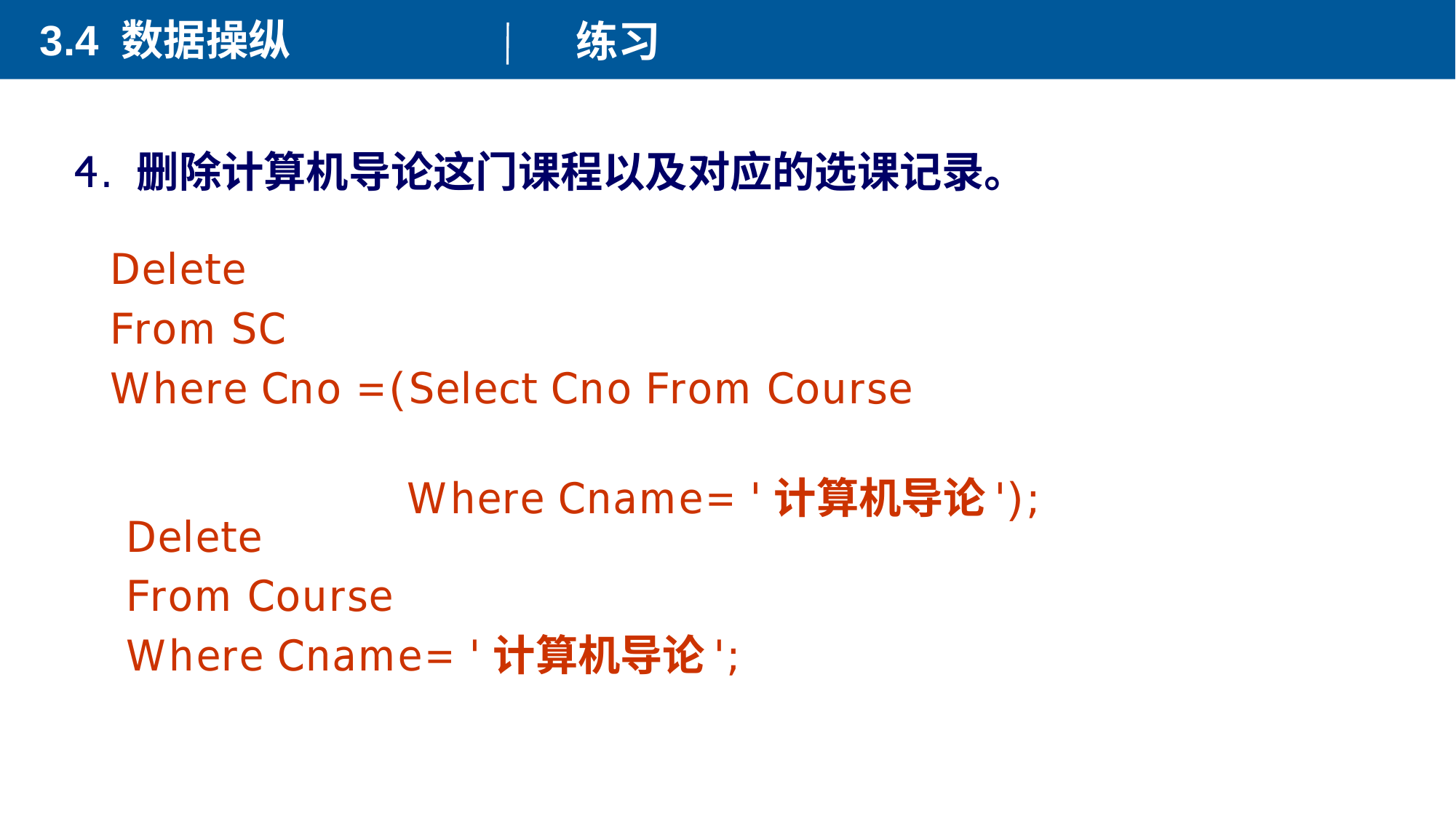

3.4 数据操纵
练习
4. 删除计算机导论这门课程以及对应的选课记录。

Delete
From SC
Where Cno =(Select Cno From Course
                        Where Cname= '计算机导论');
Delete
From Course
Where Cname= '计算机导论';